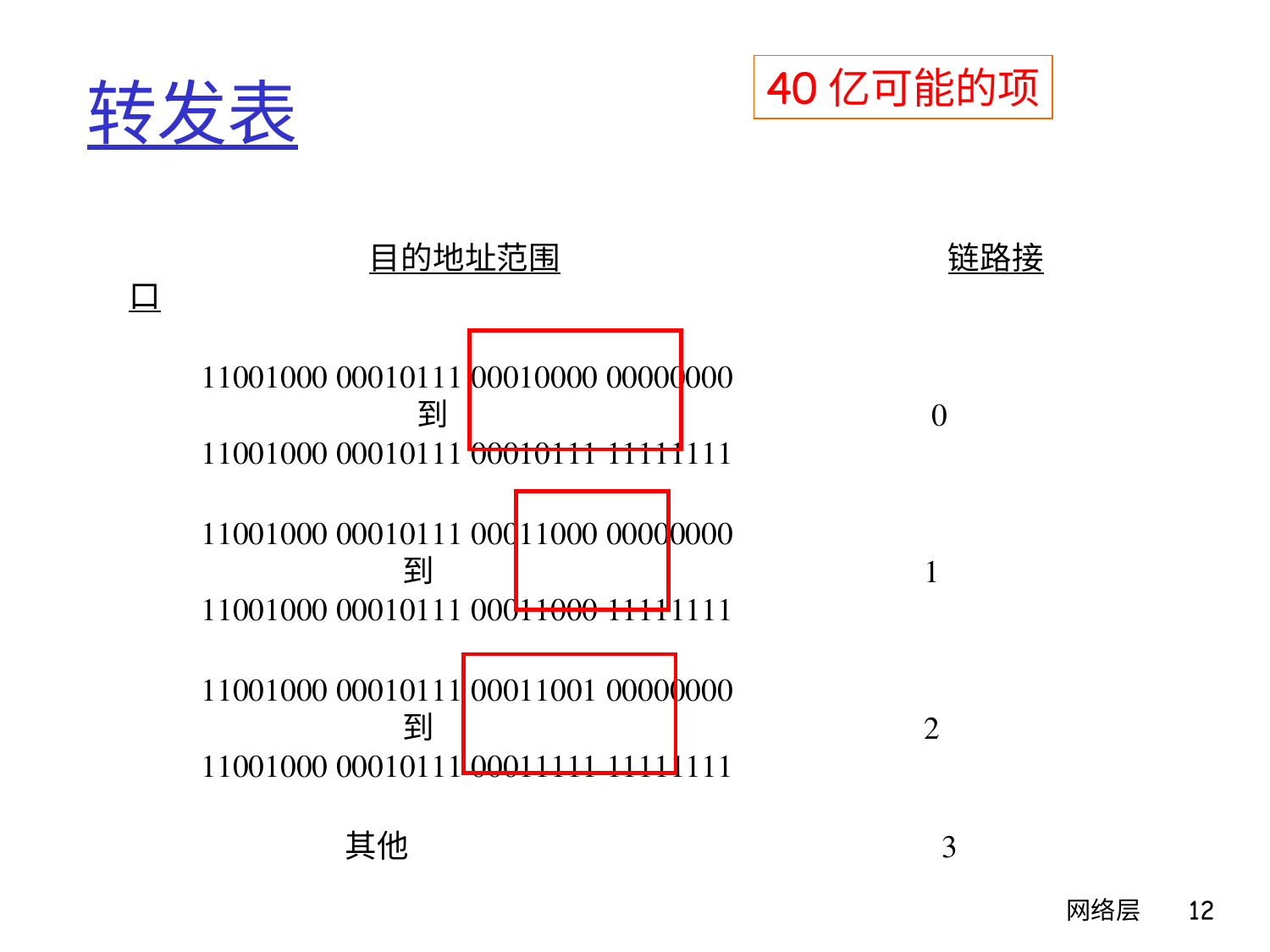

# 转发表
40亿可能的项
                               目的地址范围                                                    链路接口

         11001000 00010111 00010000 00000000
                                       到                                                                  0
         11001000 00010111 00010111 11111111

         11001000 00010111 00011000 00000000
                                     到                                                                   1
         11001000 00010111 00011000 11111111

         11001000 00010111 00011001 00000000
                                     到                                                                   2
         11001000 00010111 00011111 11111111

                             其他                                                                         3

网络层
12